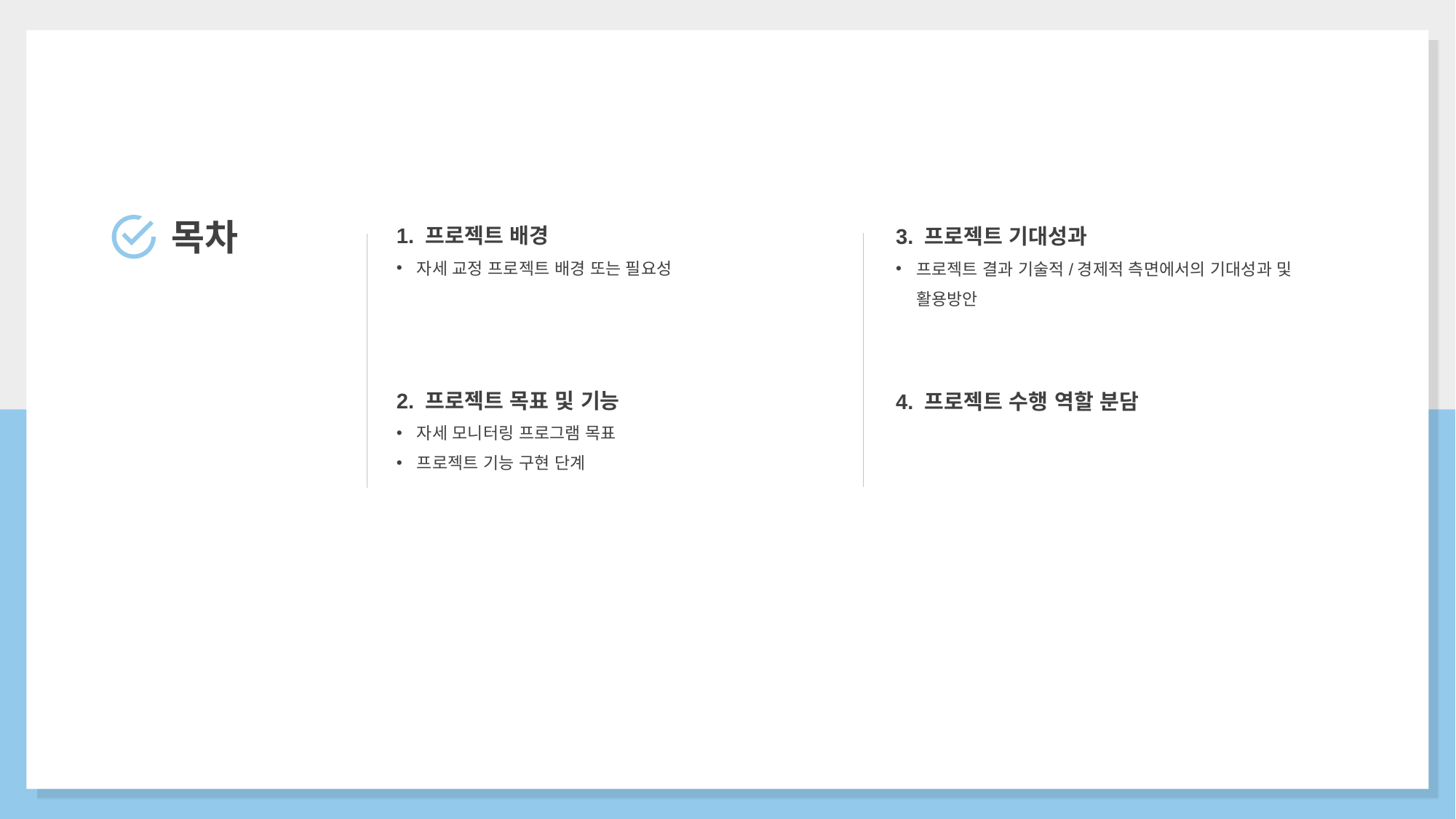

1. 프로젝트 배경
자세 교정 프로젝트 배경 또는 필요성
3. 프로젝트 기대성과
프로젝트 결과 기술적/경제적 측면에서의 기대성과 및 활용방안
목차

2. 프로젝트 목표 및 기능
자세 모니터링 프로그램 목표
프로젝트 기능 구현 단계
4. 프로젝트 수행 역할 분담